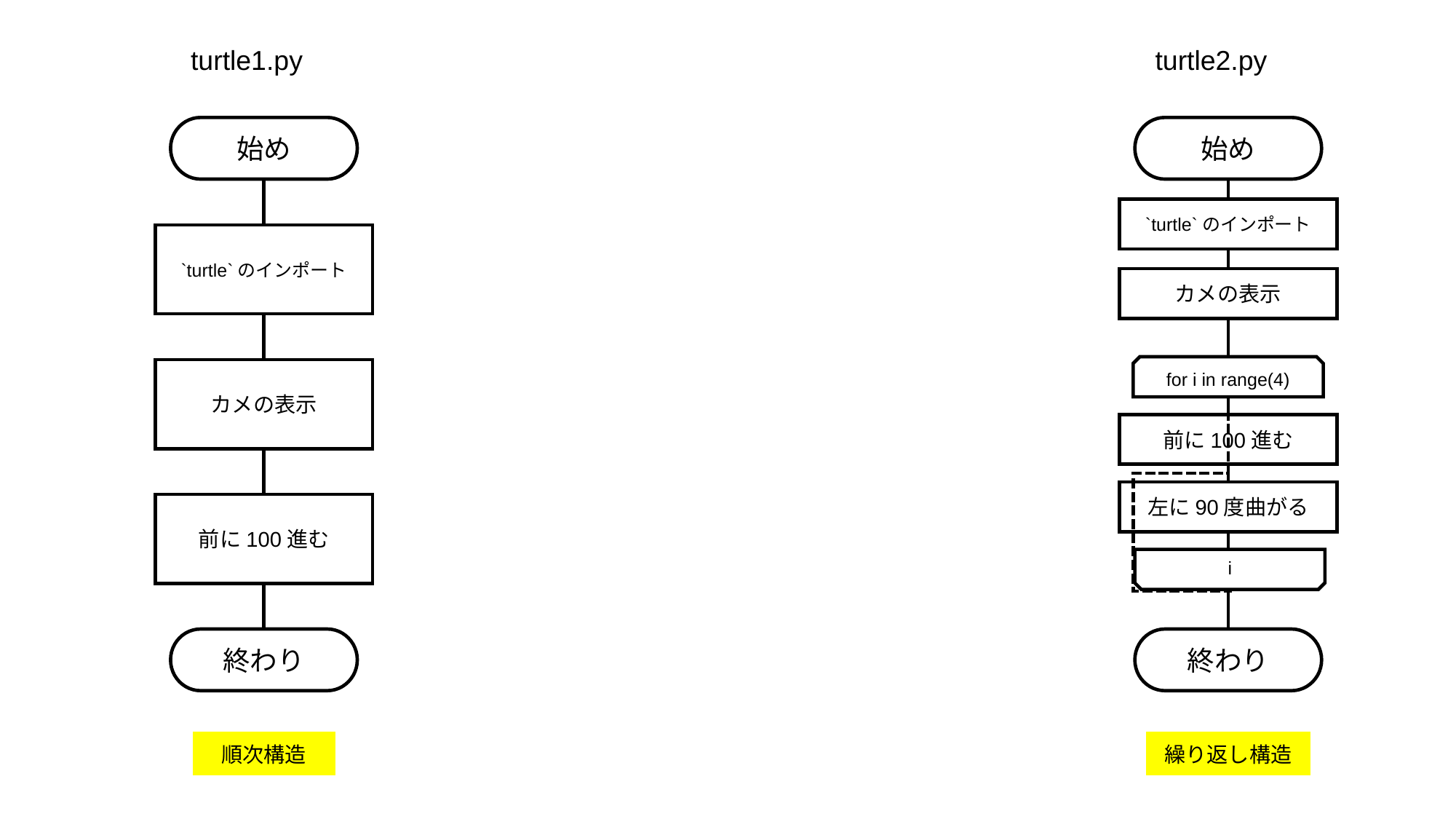

turtle1.py
turtle2.py
始め
始め
`turtle`のインポート
`turtle`のインポート
カメの表示
for i in range(4)
カメの表示
前に100進む
左に90度曲がる
前に100進む
i
終わり
終わり
順次構造
繰り返し構造